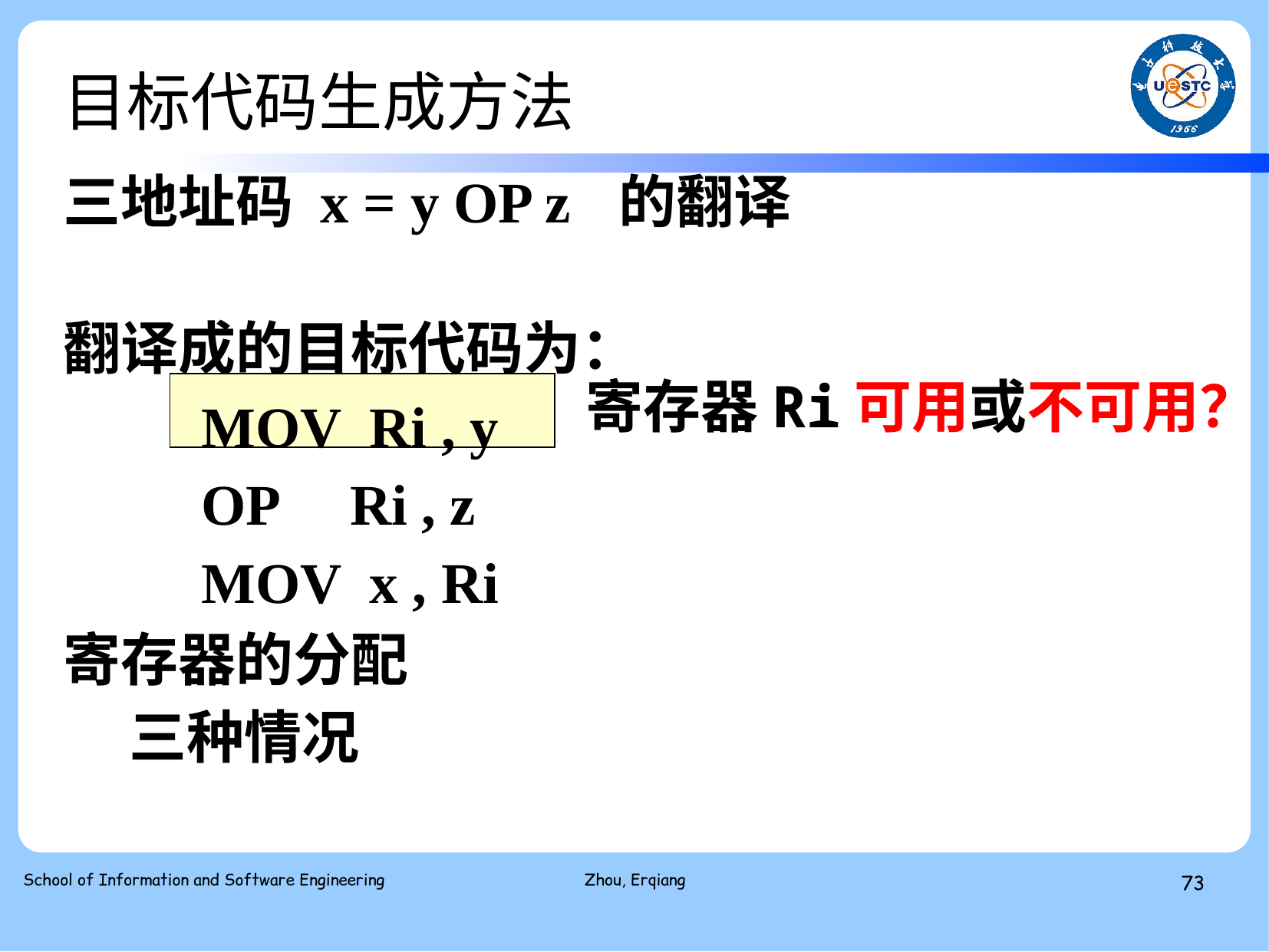

# 目标代码生成方法
三地址码 x = y OP z 的翻译
翻译成的目标代码为：
    MOV  Ri , y
    OP     Ri , z
    MOV  x , Ri
寄存器的分配
    三种情况

寄存器Ri可用或不可用？

 School of Information and Software Engineering
Zhou, Erqiang
73